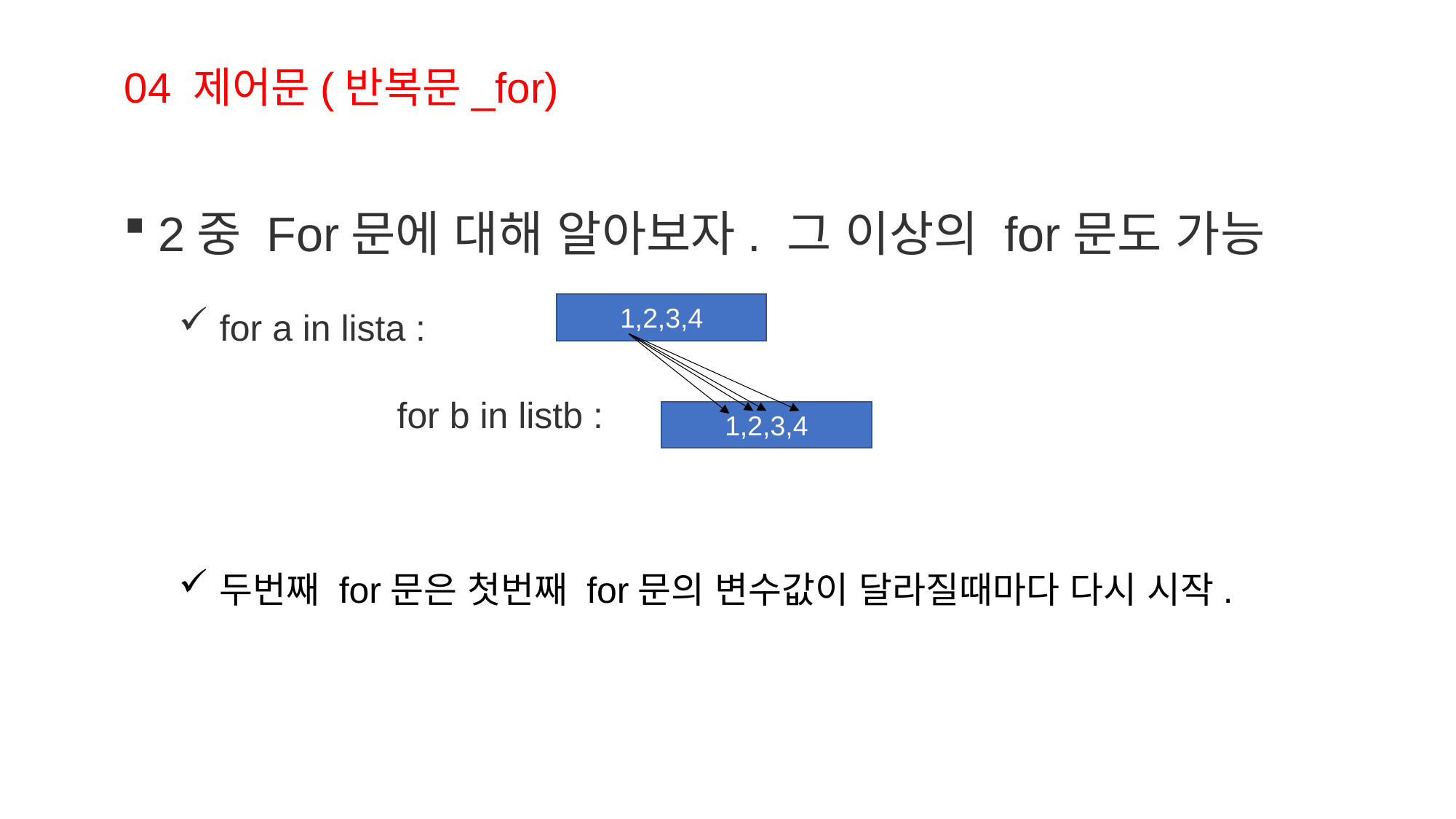

04 제어문(반복문_for)
2중 For문에 대해 알아보자. 그 이상의 for문도 가능
for a in lista :
		for b in listb :

두번째 for문은 첫번째 for문의 변수값이 달라질때마다 다시 시작.
1,2,3,4
1,2,3,4